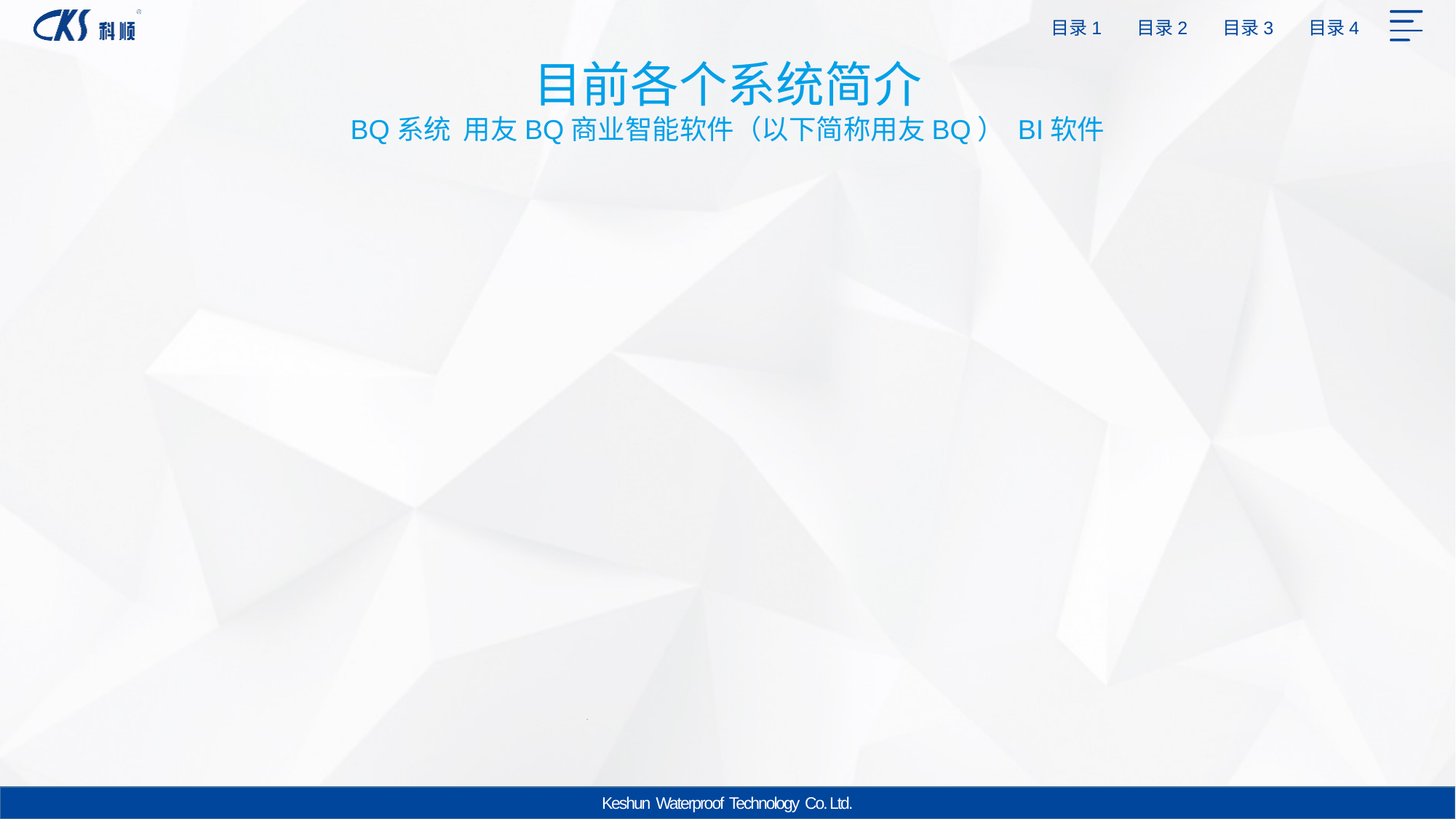

目前各个系统简介
BQ系统  用友BQ商业智能软件（以下简称用友BQ） BI软件
8

Keshun  Waterproof  Technology  Co. Ltd.